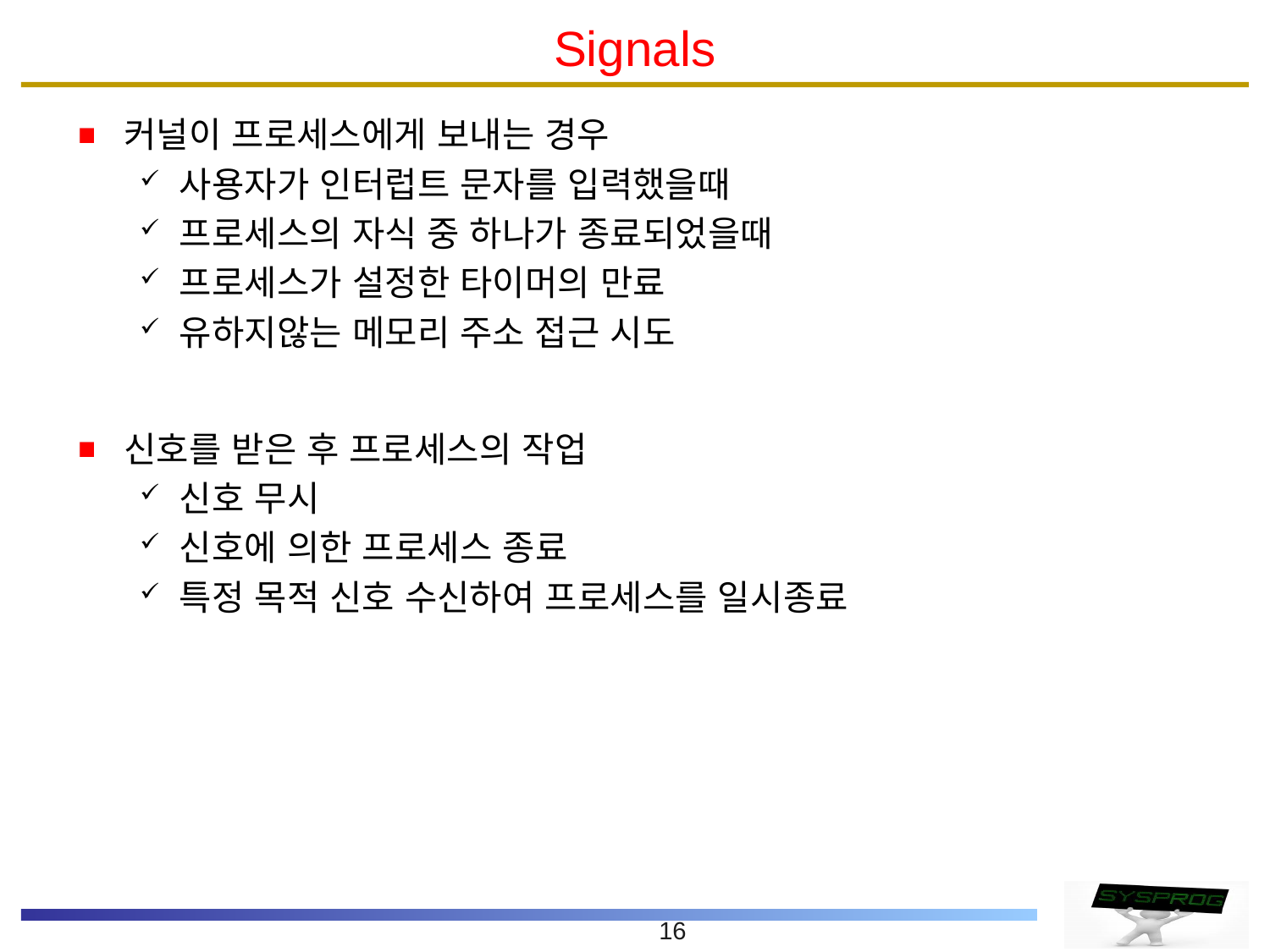

# Signals
커널이 프로세스에게 보내는 경우
사용자가 인터럽트 문자를 입력했을때
프로세스의 자식 중 하나가 종료되었을때
프로세스가 설정한 타이머의 만료
유하지않는 메모리 주소 접근 시도

신호를 받은 후 프로세스의 작업
신호 무시
신호에 의한 프로세스 종료
특정 목적 신호 수신하여 프로세스를 일시종료
16